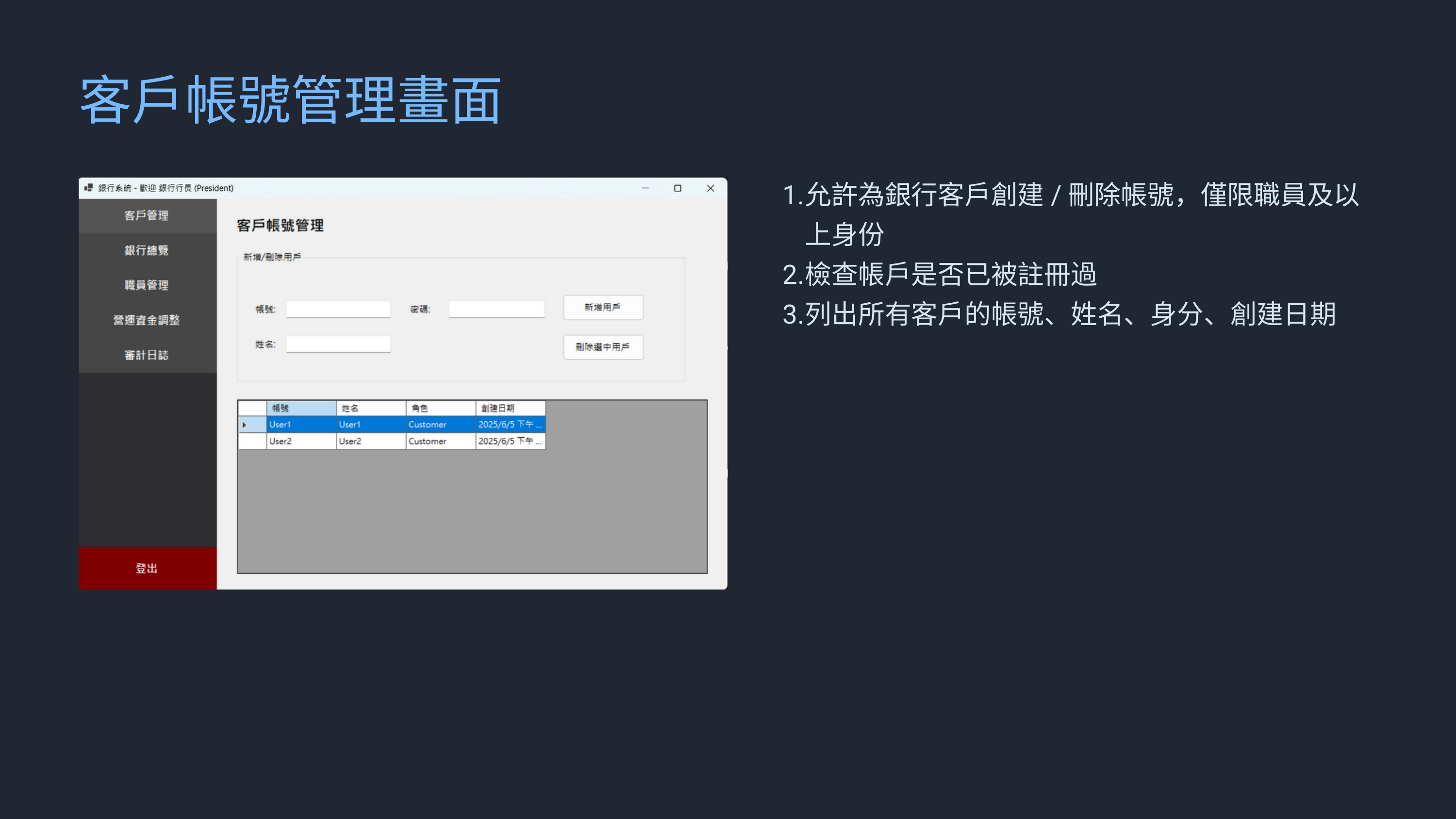

客戶帳號管理畫面
允許為銀行客戶創建/刪除帳號，僅限職員及以上身份
檢查帳戶是否已被註冊過
列出所有客戶的帳號、姓名、身分、創建日期